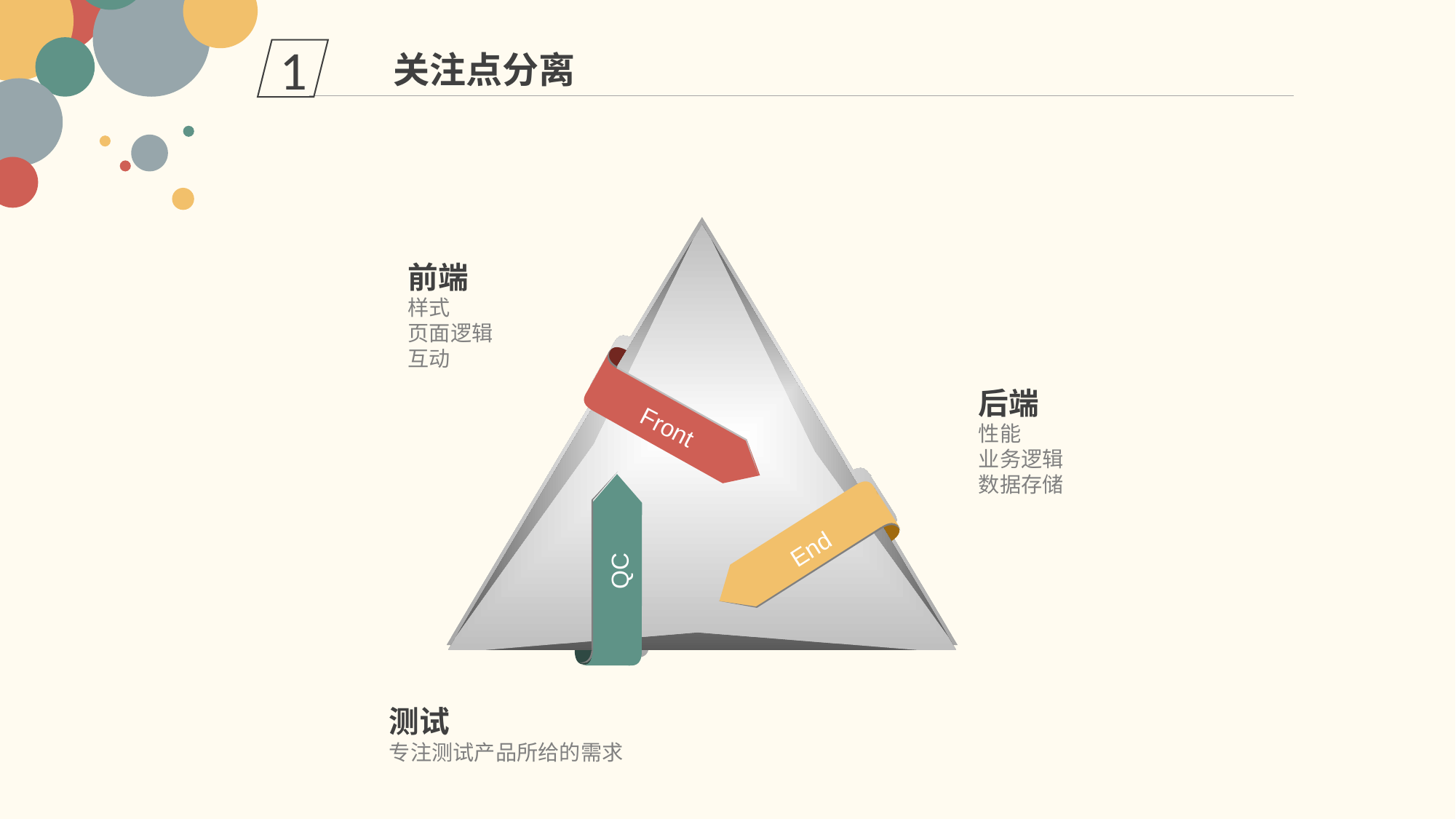

1
关注点分离

前端
样式
页面逻辑
互动

后端
性能
业务逻辑
数据存储
Front

End
QC

测试
专注测试产品所给的需求